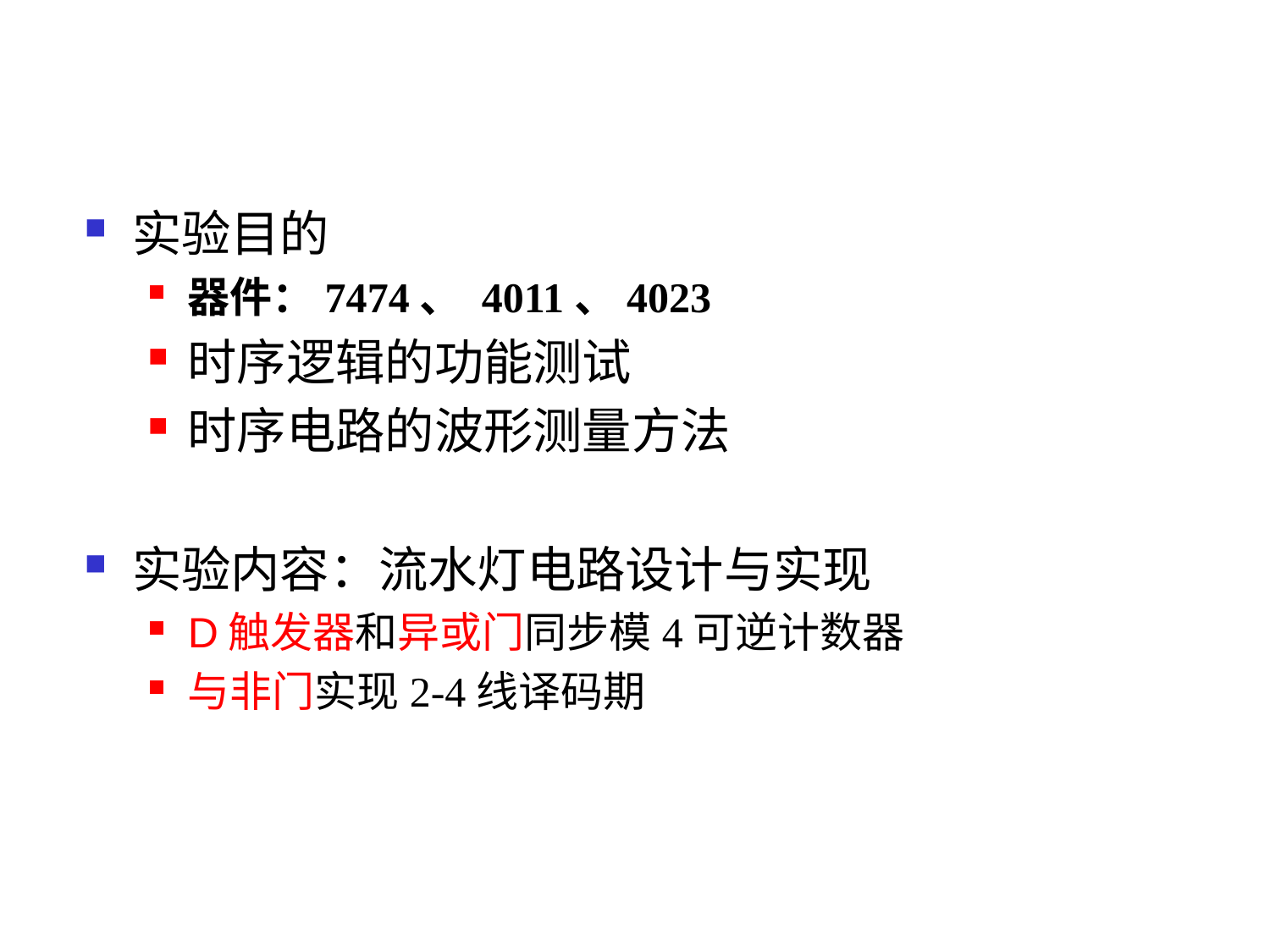

# 实验目的
器件：7474、 4011、4023
时序逻辑的功能测试
时序电路的波形测量方法

实验内容：流水灯电路设计与实现
D触发器和异或门同步模4可逆计数器
与非门实现2-4线译码期